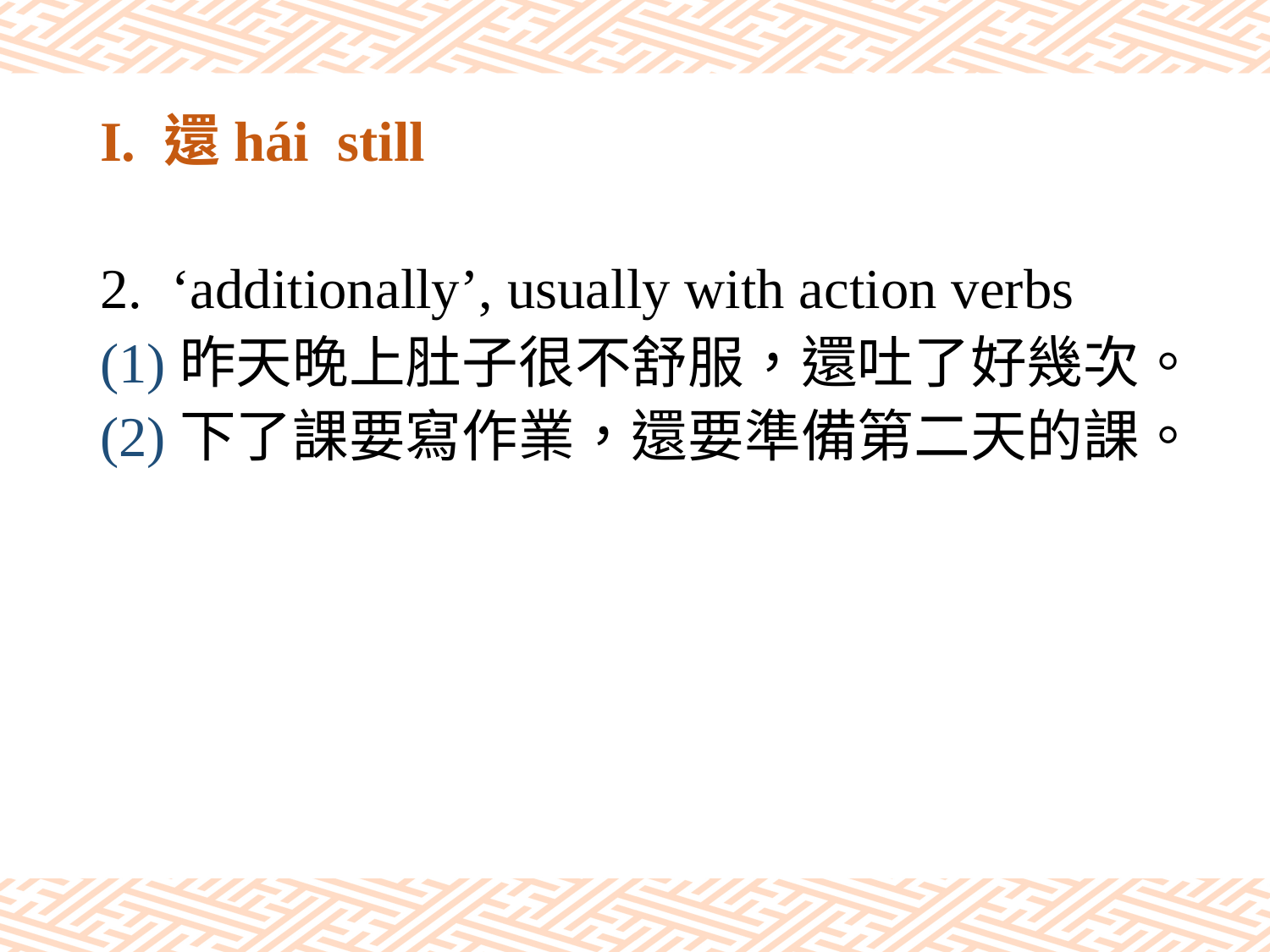

# I. 還hái  still
‘additionally’, usually with action verbs
(1)昨天晚上肚子很不舒服，還吐了好幾次。
(2)下了課要寫作業，還要準備第二天的課。